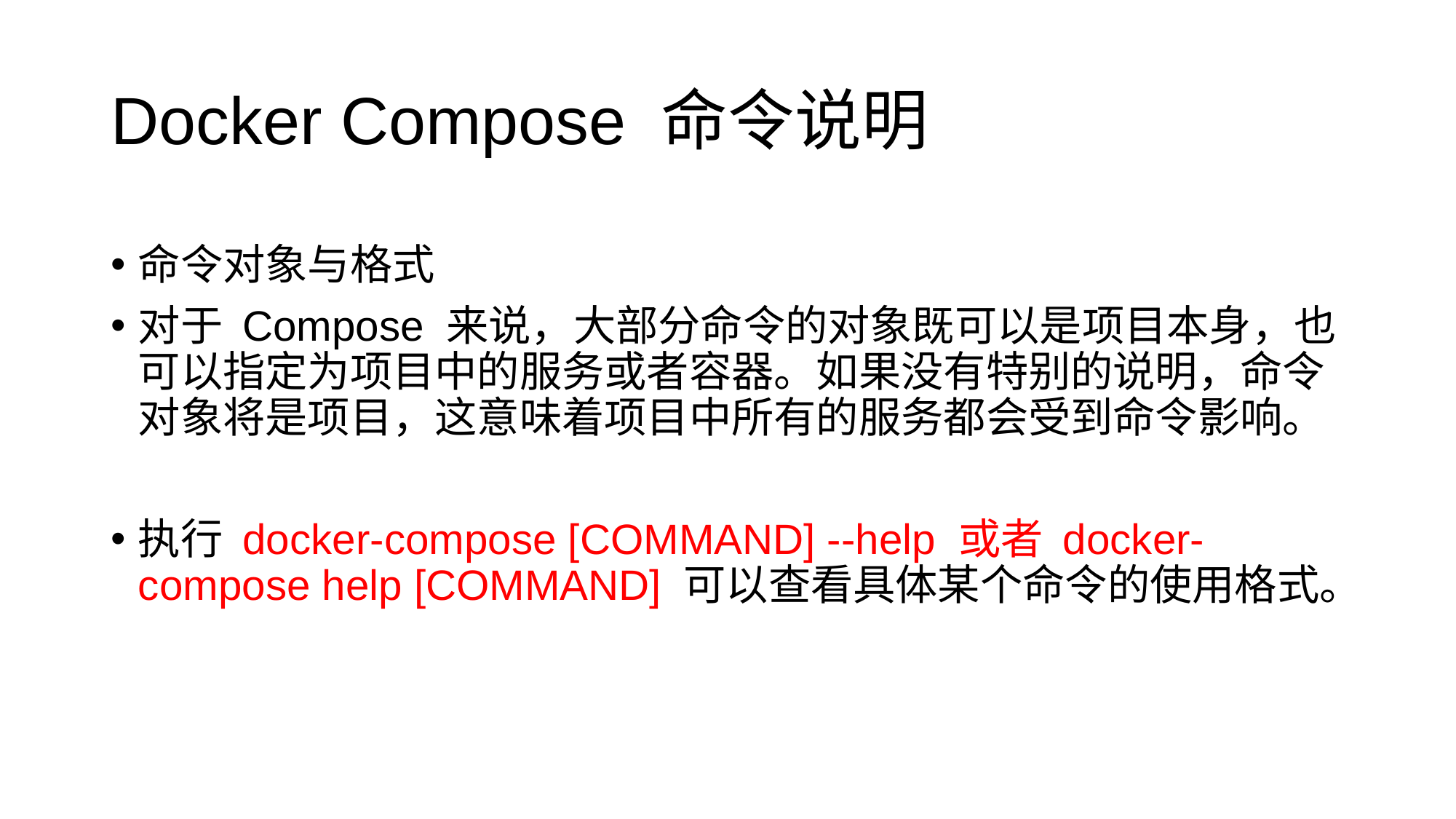

# Docker Compose 命令说明
命令对象与格式
对于 Compose 来说，大部分命令的对象既可以是项目本身，也可以指定为项目中的服务或者容器。如果没有特别的说明，命令对象将是项目，这意味着项目中所有的服务都会受到命令影响。

执行 docker-compose [COMMAND] --help 或者 docker-compose help [COMMAND] 可以查看具体某个命令的使用格式。